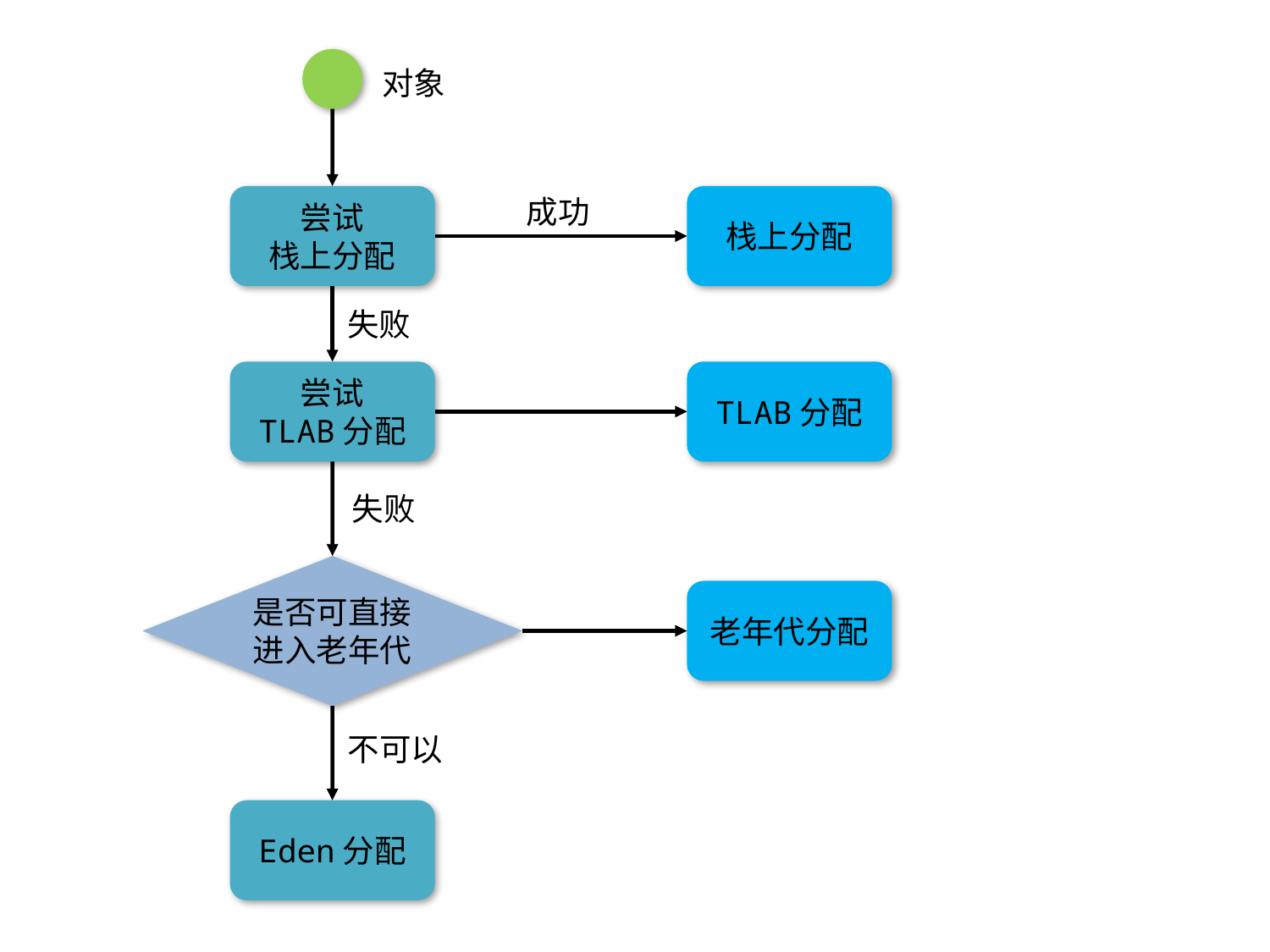

对象
尝试
栈上分配
成功
栈上分配
失败
尝试
TLAB分配
TLAB分配
失败
是否可直接进入老年代
老年代分配
不可以
Eden分配